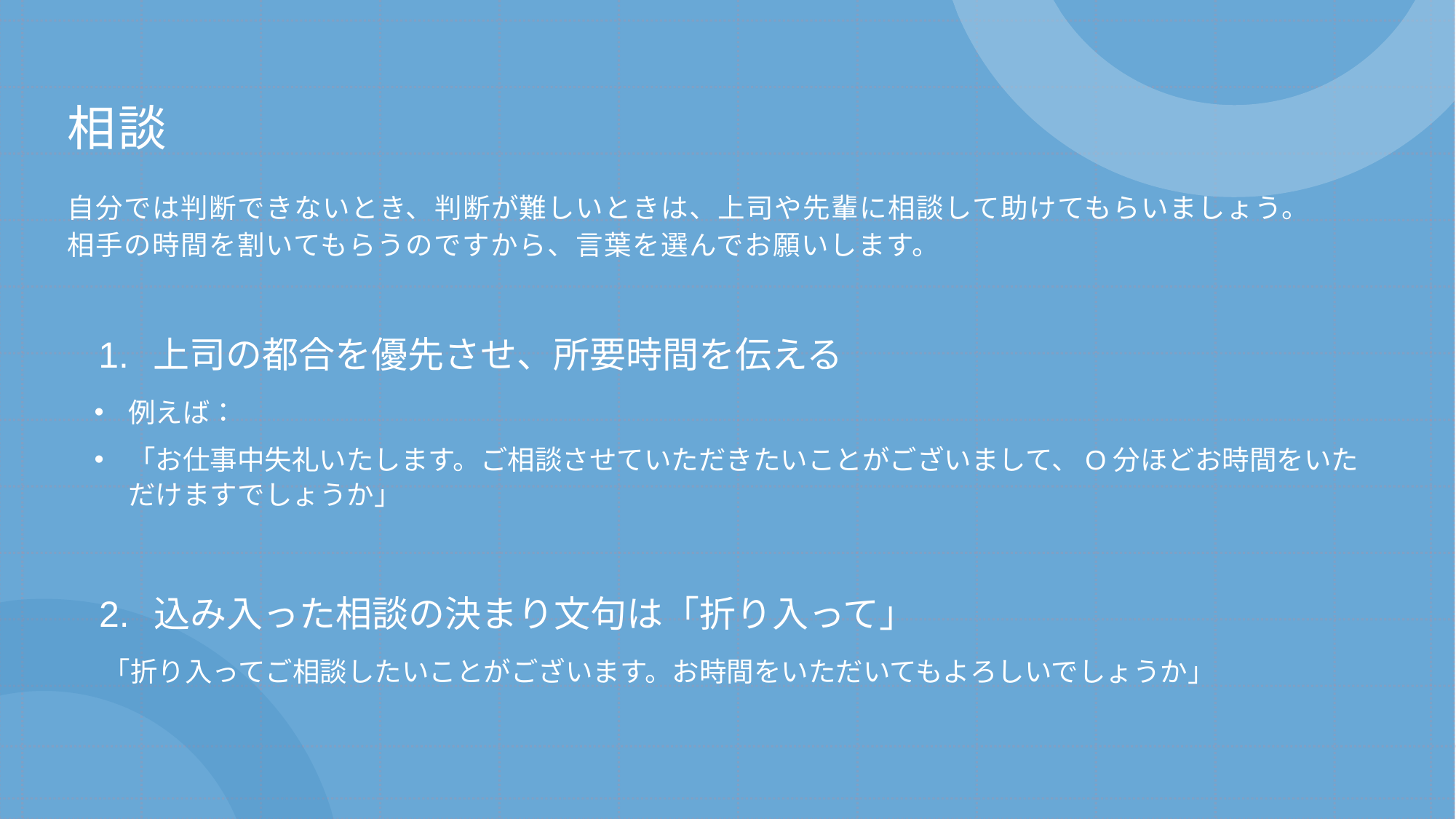

# 相談
自分では判断できないとき、判断が難しいときは、上司や先輩に相談して助けてもらいましょう。相手の時間を割いてもらうのですから、言葉を選んでお願いします。
上司の都合を優先させ、所要時間を伝える
例えば：
「お仕事中失礼いたします。ご相談させていただきたいことがございまして、O分ほどお時間をいただけますでしょうか」
込み入った相談の決まり文句は「折り入って」
「折り入ってご相談したいことがございます。お時間をいただいてもよろしいでしょうか」